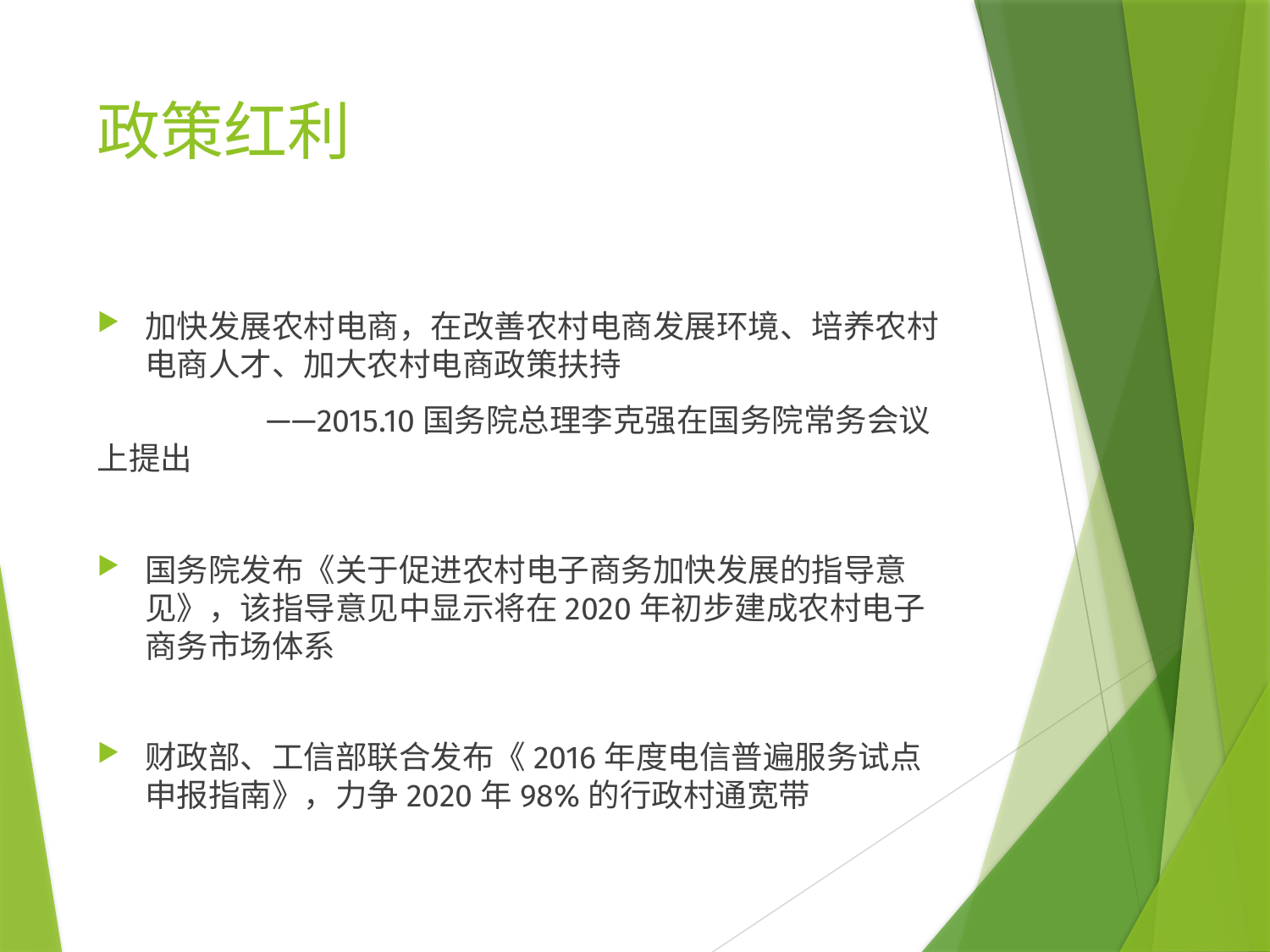

# 政策红利
加快发展农村电商，在改善农村电商发展环境、培养农村电商人才、加大农村电商政策扶持
                    ——2015.10国务院总理李克强在国务院常务会议上提出

国务院发布《关于促进农村电子商务加快发展的指导意见》，该指导意见中显示将在2020年初步建成农村电子商务市场体系

财政部、工信部联合发布《2016年度电信普遍服务试点申报指南》，力争2020年98%的行政村通宽带